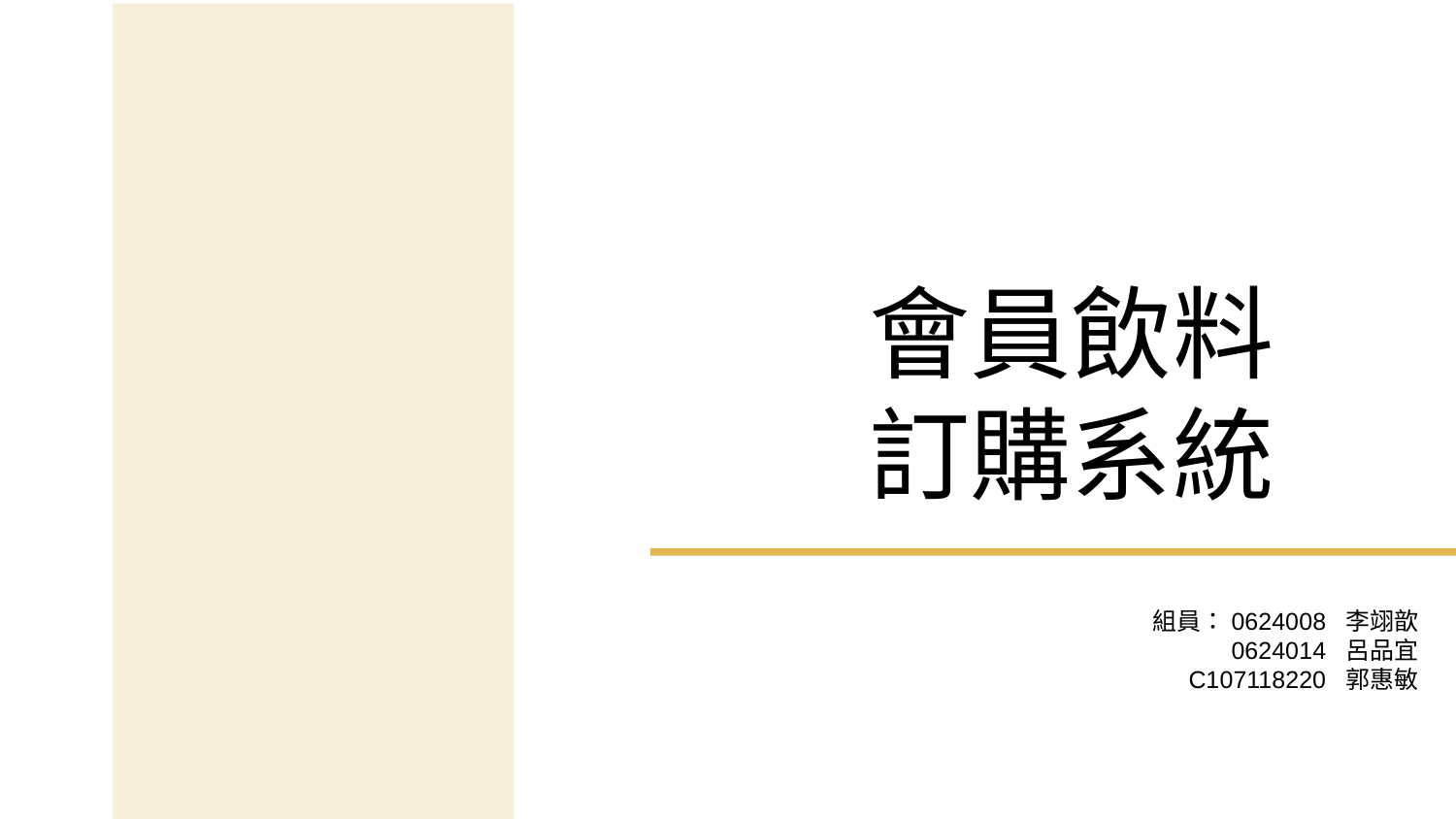

# 會員飲料訂購系統

組員：0624008  李翊歆
0624014  呂品宜
C107118220  郭惠敏